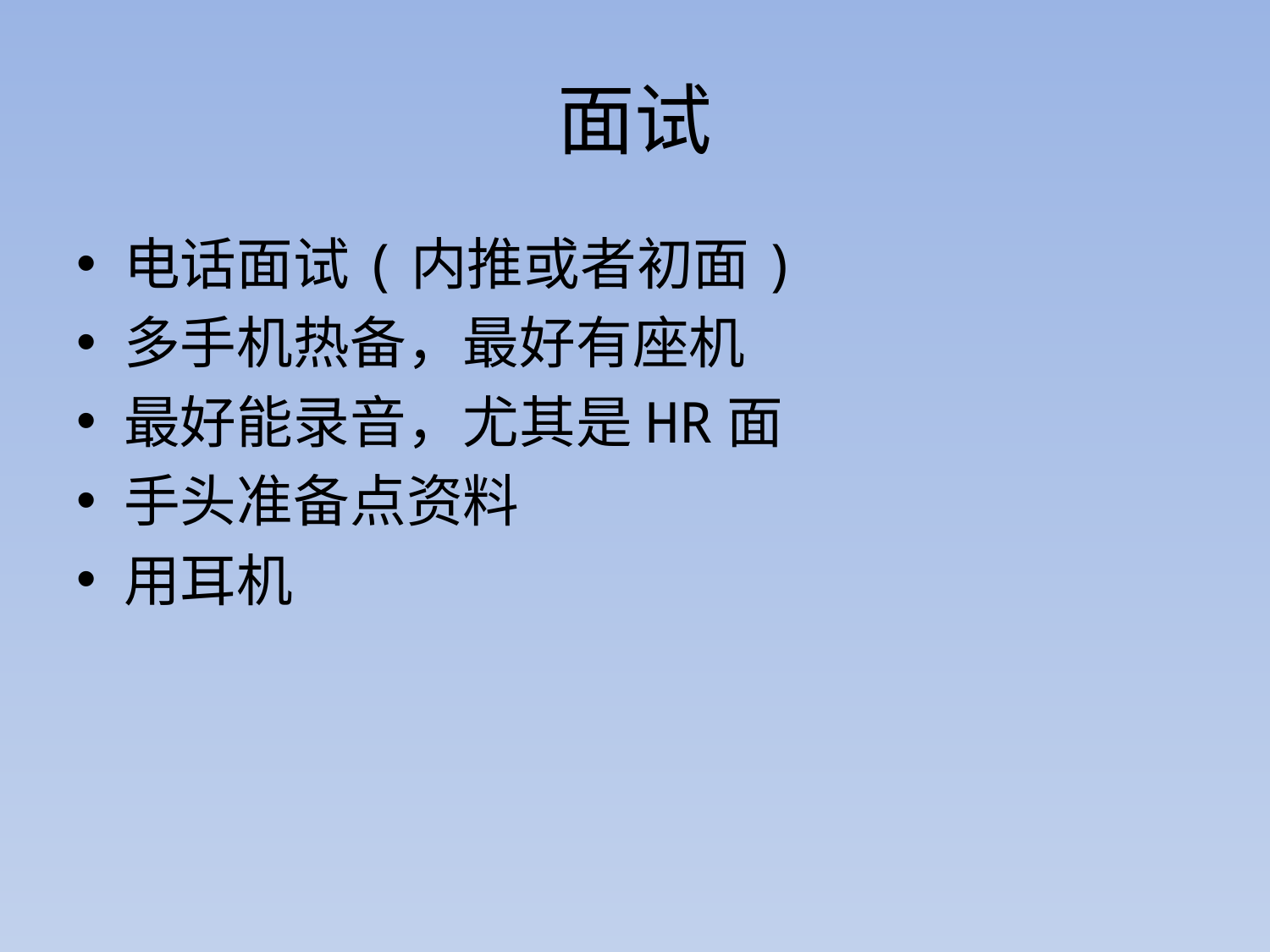

# 面试
电话面试(内推或者初面)
多手机热备，最好有座机
最好能录音，尤其是HR面
手头准备点资料
用耳机